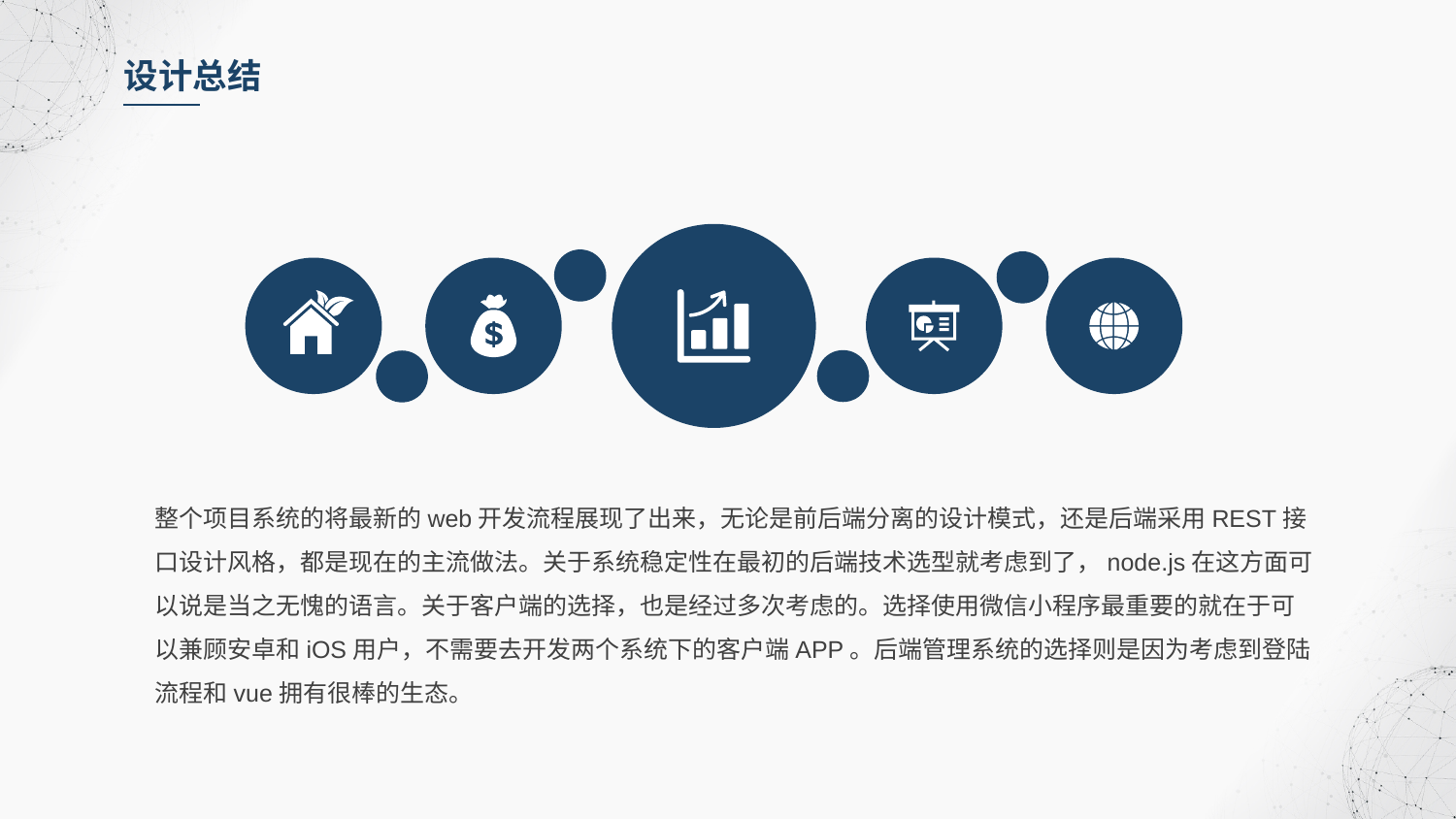

设计总结

整个项目系统的将最新的web开发流程展现了出来，无论是前后端分离的设计模式，还是后端采用REST接口设计风格，都是现在的主流做法。关于系统稳定性在最初的后端技术选型就考虑到了，node.js在这方面可以说是当之无愧的语言。关于客户端的选择，也是经过多次考虑的。选择使用微信小程序最重要的就在于可以兼顾安卓和iOS用户，不需要去开发两个系统下的客户端APP。后端管理系统的选择则是因为考虑到登陆流程和vue拥有很棒的生态。